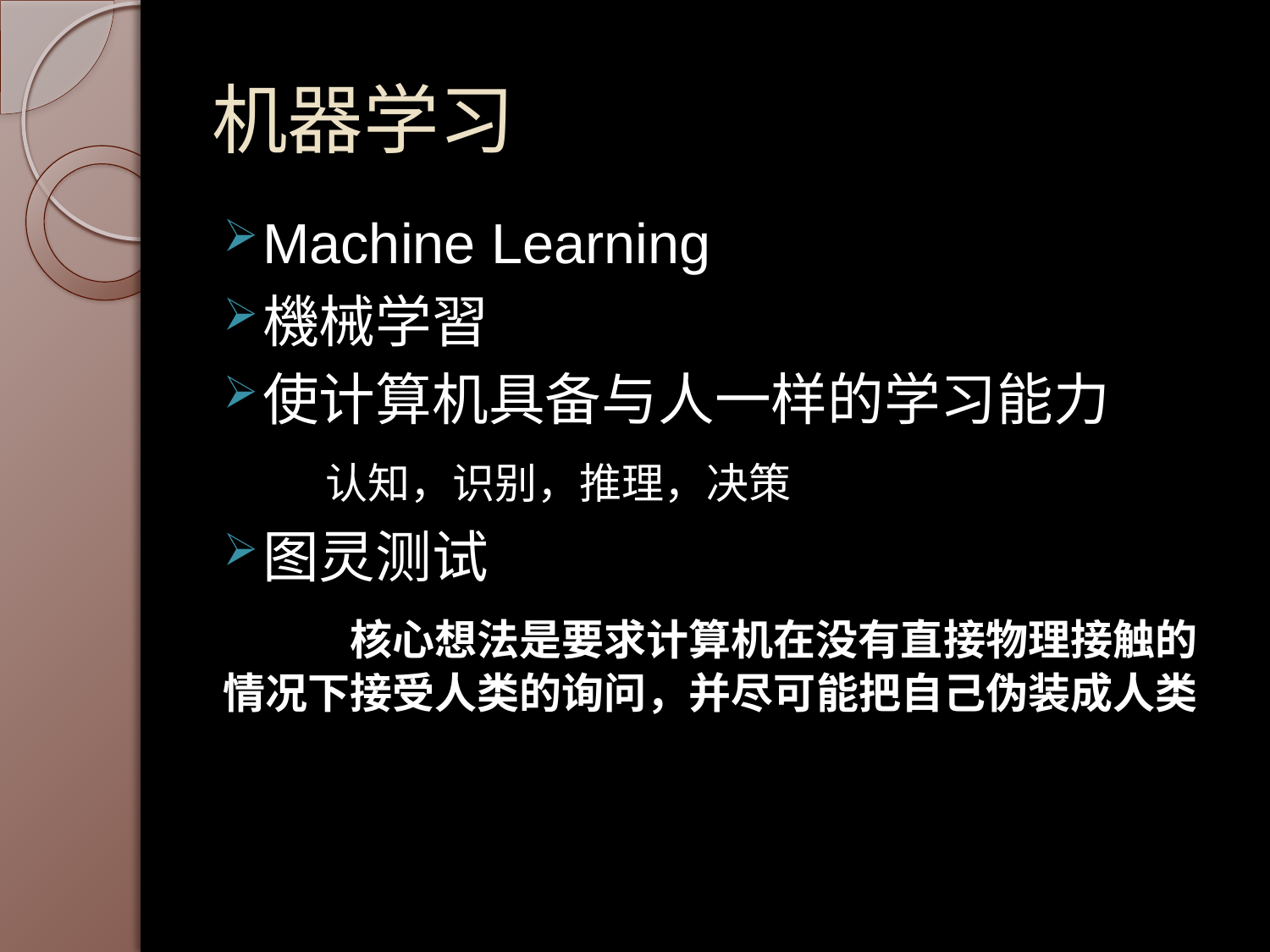

# 机器学习
Machine Learning
機械学習
使计算机具备与人一样的学习能力
       认知，识别，推理，决策
图灵测试
	核心想法是要求计算机在没有直接物理接触的情况下接受人类的询问，并尽可能把自己伪装成人类